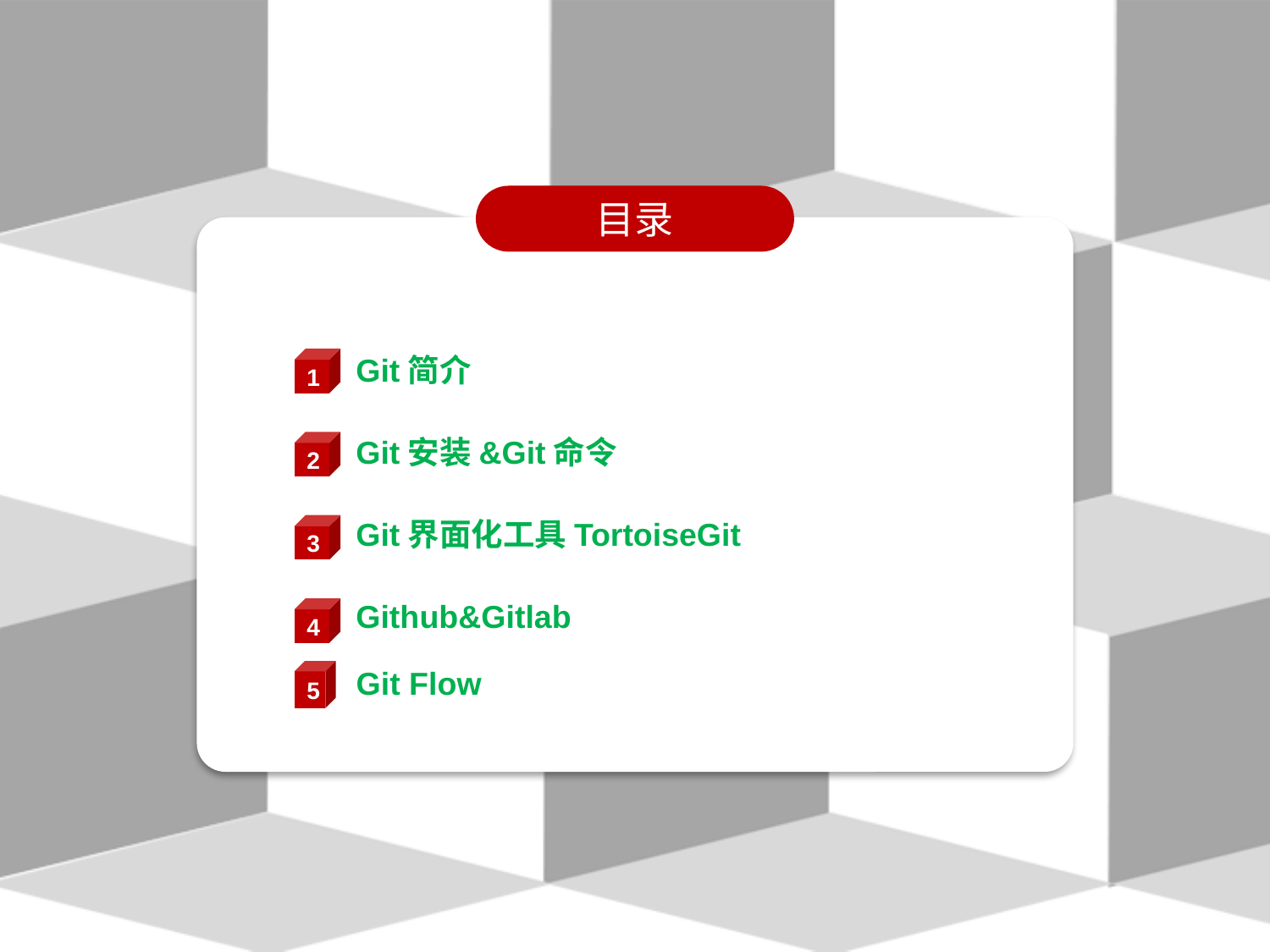

目录

Git简介
1
Git安装&Git命令
2
Git界面化工具TortoiseGit
3
Github&Gitlab
4
Git Flow
5